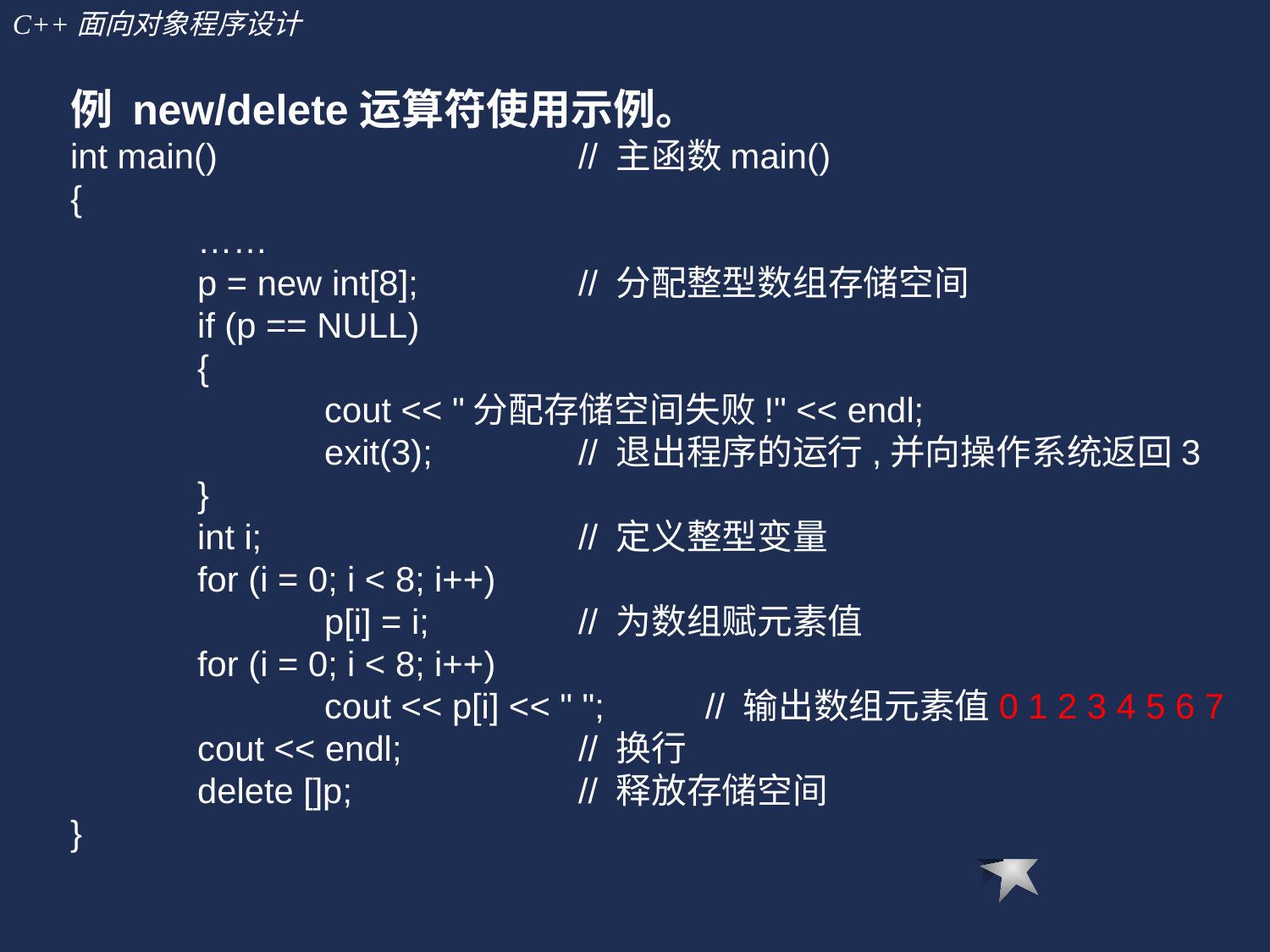

例 new/delete运算符使用示例。
int main()			// 主函数main()
{
	……
	p = new int[8];		// 分配整型数组存储空间
	if (p == NULL)
	{
		cout << "分配存储空间失败!" << endl;
		exit(3);		// 退出程序的运行,并向操作系统返回3
	}
	int i;			// 定义整型变量
	for (i = 0; i < 8; i++)
		p[i] = i;		// 为数组赋元素值
	for (i = 0; i < 8; i++)
		cout << p[i] << " ";	// 输出数组元素值0 1 2 3 4 5 6 7
	cout << endl;		// 换行
	delete []p;		// 释放存储空间
}